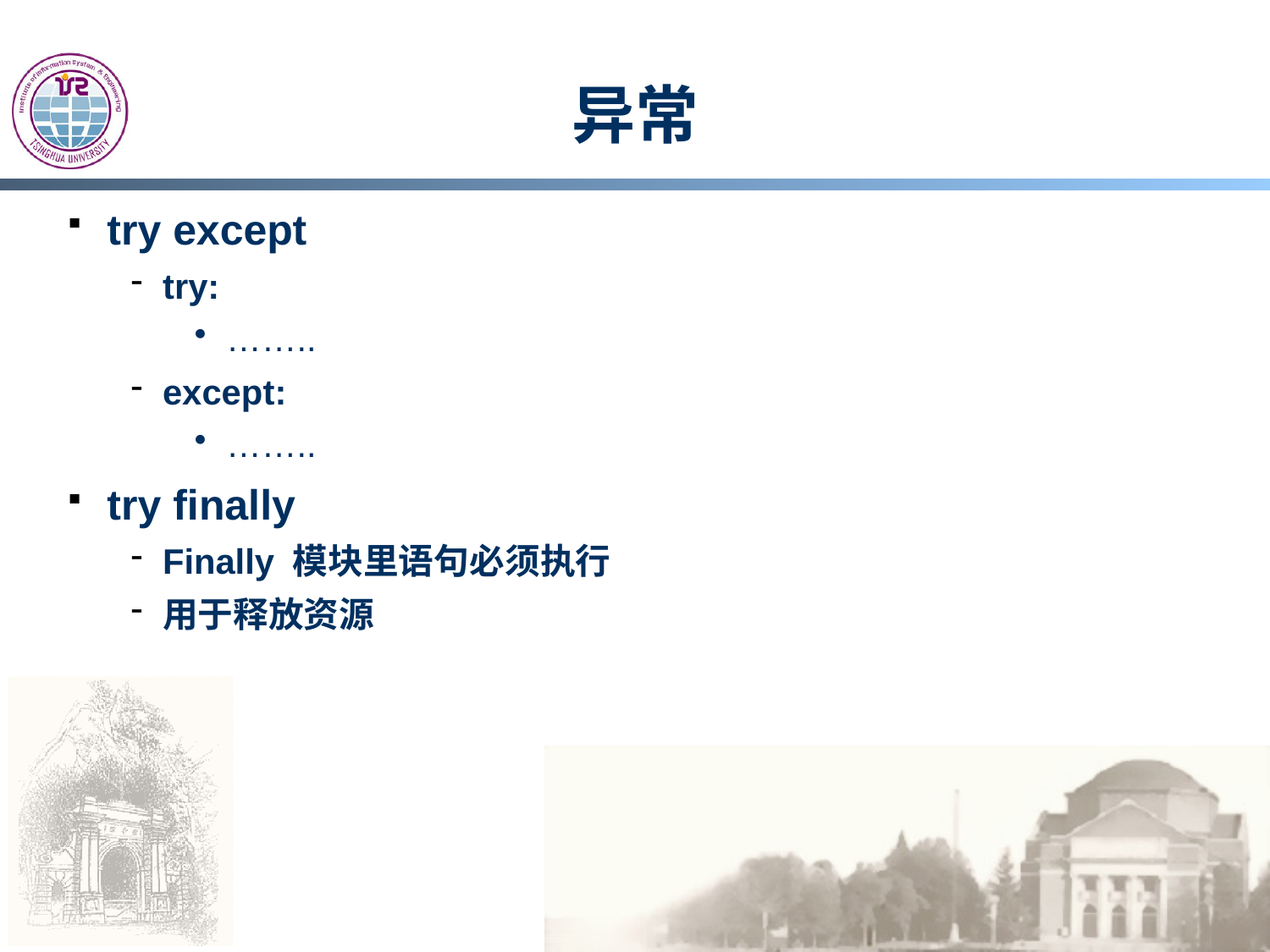

# 异常
try except
try:
……..
except:
……..
try finally
Finally 模块里语句必须执行
用于释放资源